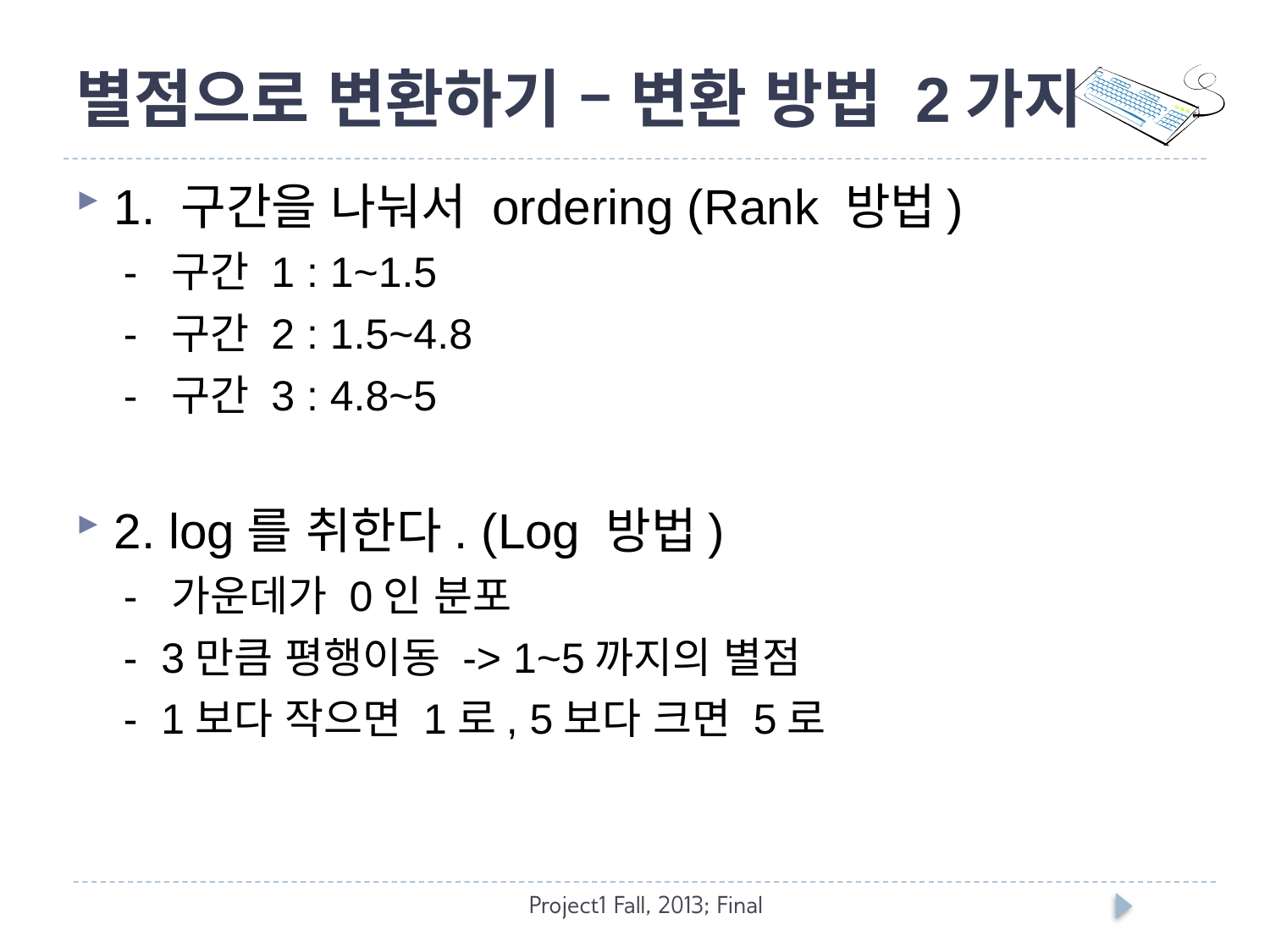

# 별점으로 변환하기 – 변환 방법 2가지
1. 구간을 나눠서 ordering (Rank 방법)
    -  구간 1 : 1~1.5
    -  구간 2 : 1.5~4.8
    -  구간 3 : 4.8~5

2. log를 취한다. (Log 방법)
    -  가운데가 0인 분포
    -  3만큼 평행이동 -> 1~5까지의 별점
    -  1보다 작으면 1로, 5보다 크면 5로
Project1 Fall, 2013; Final